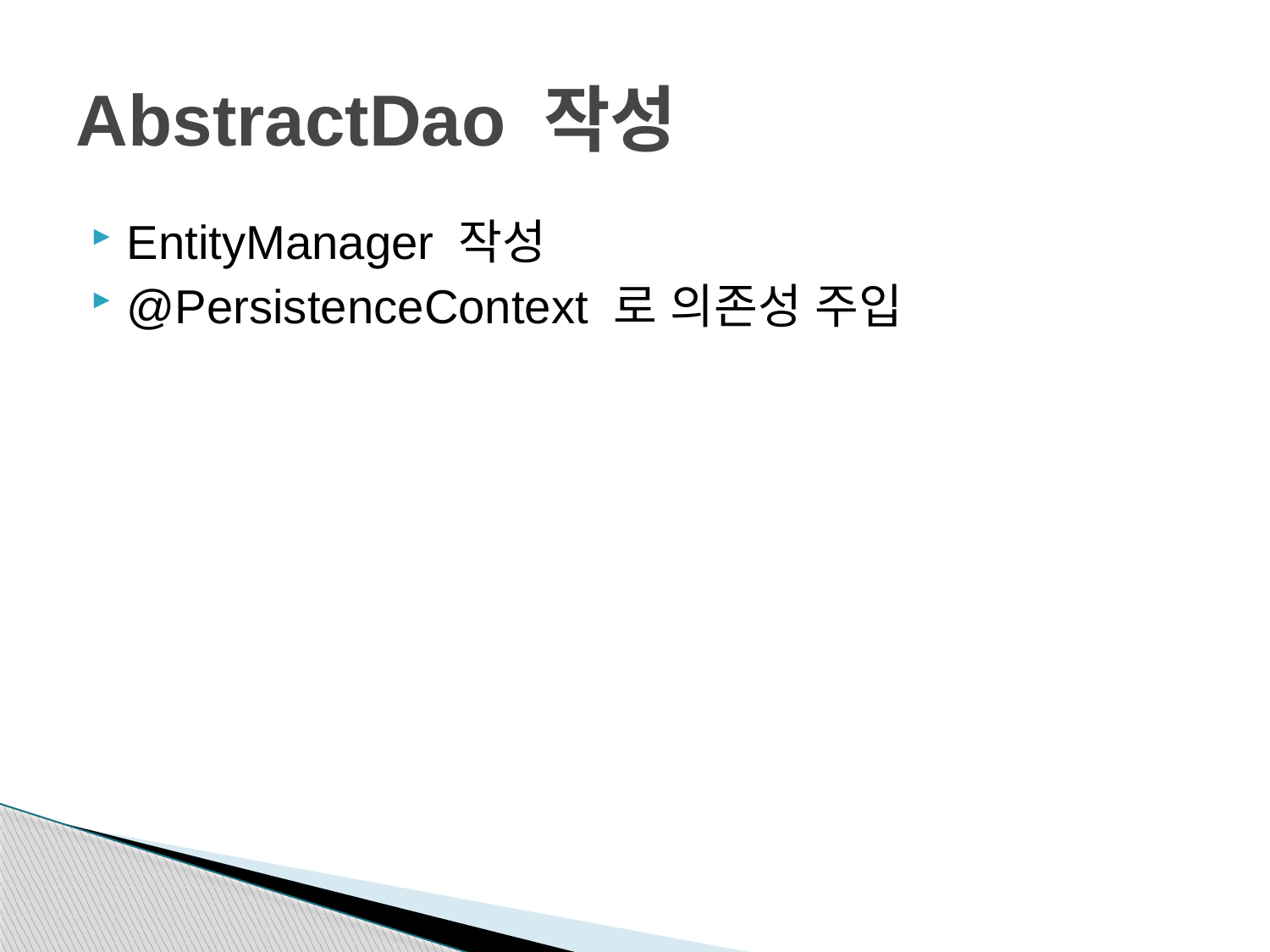

# AbstractDao 작성
EntityManager 작성
@PersistenceContext 로 의존성 주입